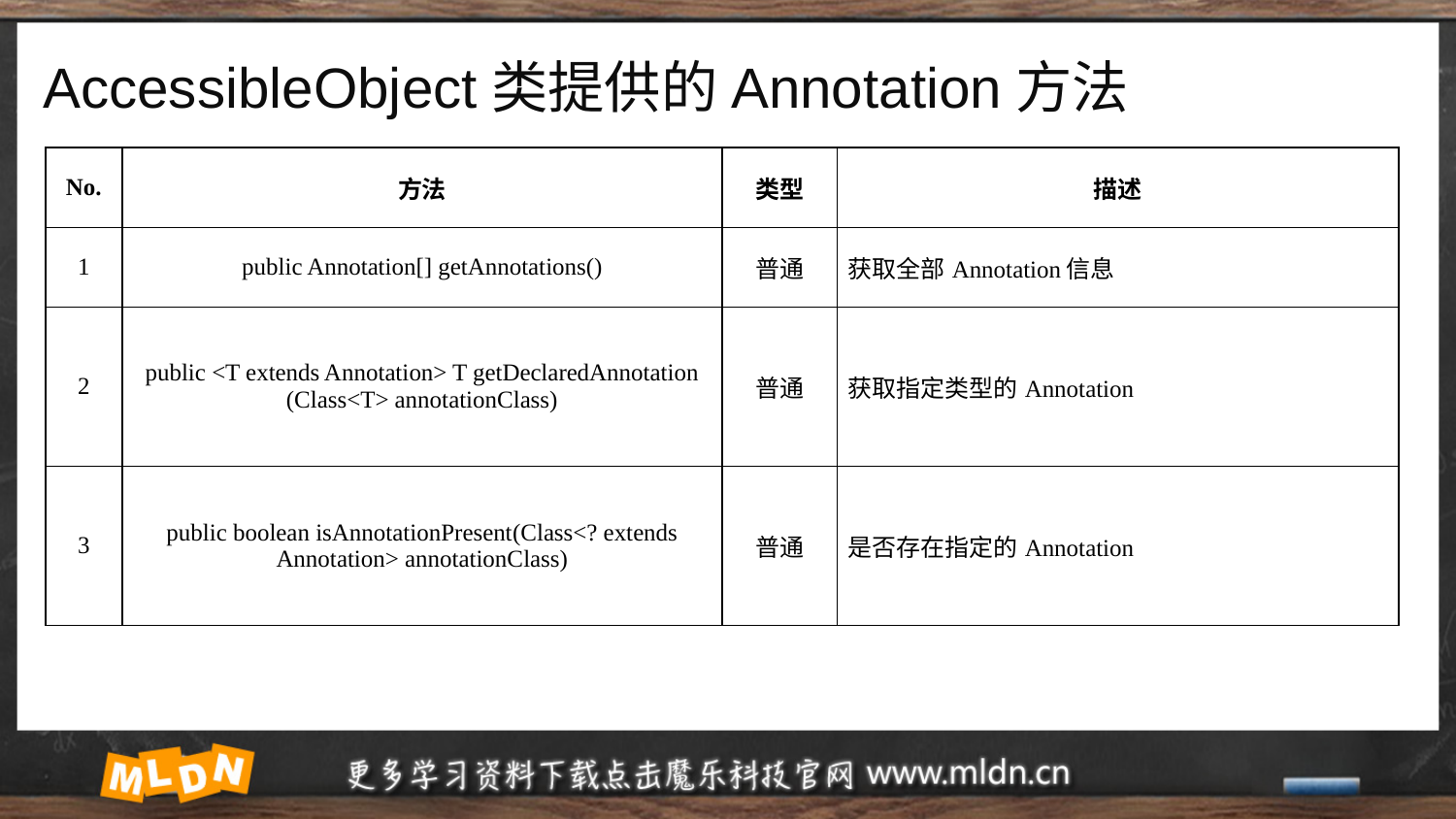

# AccessibleObject类提供的Annotation方法
| No. | 方法 | 类型 | 描述 |
| --- | --- | --- | --- |
| 1 | public Annotation[] getAnnotations() | 普通 | 获取全部Annotation信息 |
| 2 | public <T extends Annotation> T getDeclaredAnnotation​(Class<T> annotationClass) | 普通 | 获取指定类型的Annotation |
| 3 | public boolean isAnnotationPresent​(Class<? extends Annotation> annotationClass) | 普通 | 是否存在指定的Annotation |